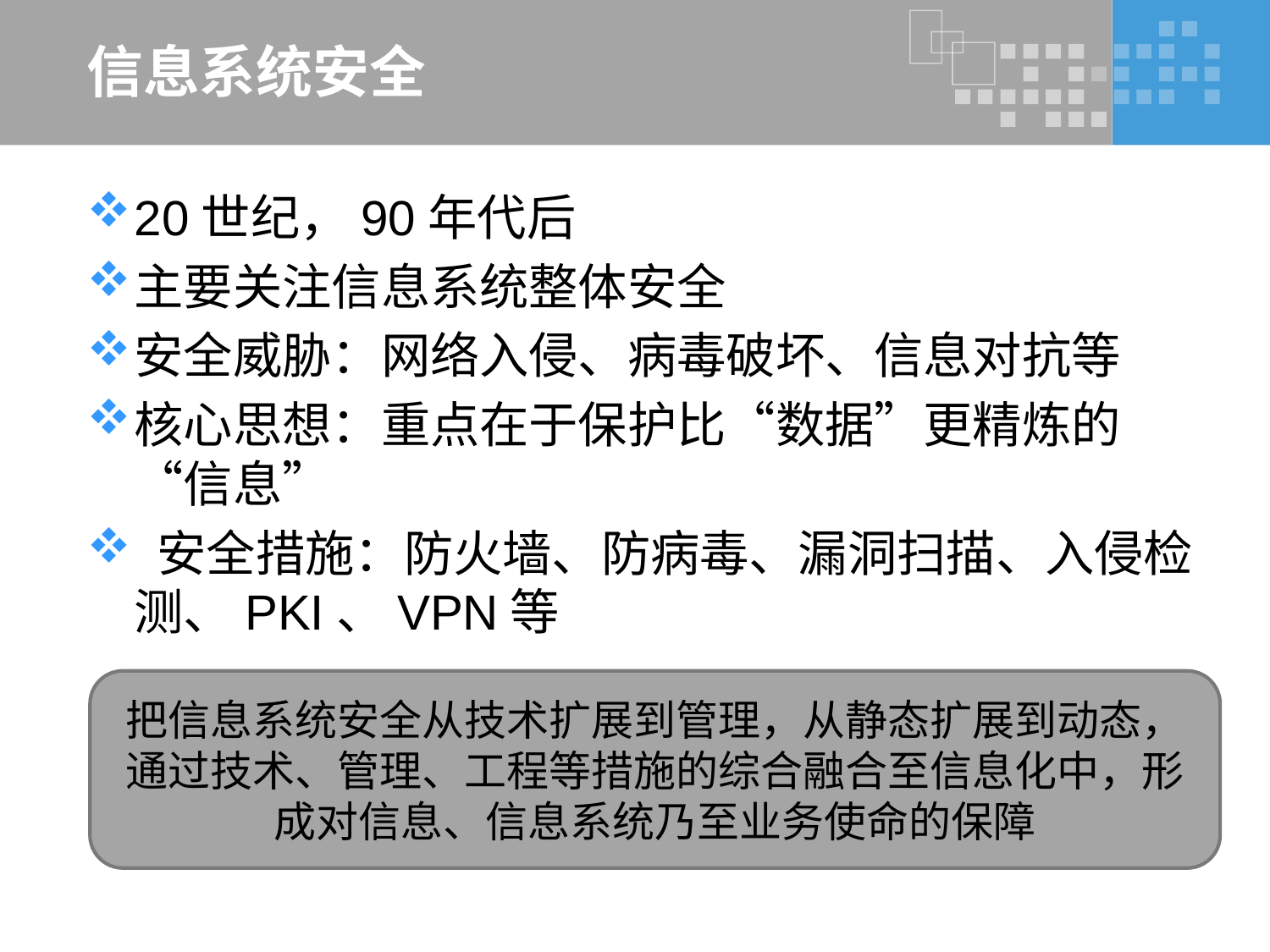

# 信息系统安全
20世纪，90年代后
主要关注信息系统整体安全
安全威胁：网络入侵、病毒破坏、信息对抗等
核心思想：重点在于保护比“数据”更精炼的“信息”
 安全措施：防火墙、防病毒、漏洞扫描、入侵检测、PKI、VPN等

把信息系统安全从技术扩展到管理，从静态扩展到动态，通过技术、管理、工程等措施的综合融合至信息化中，形成对信息、信息系统乃至业务使命的保障
18